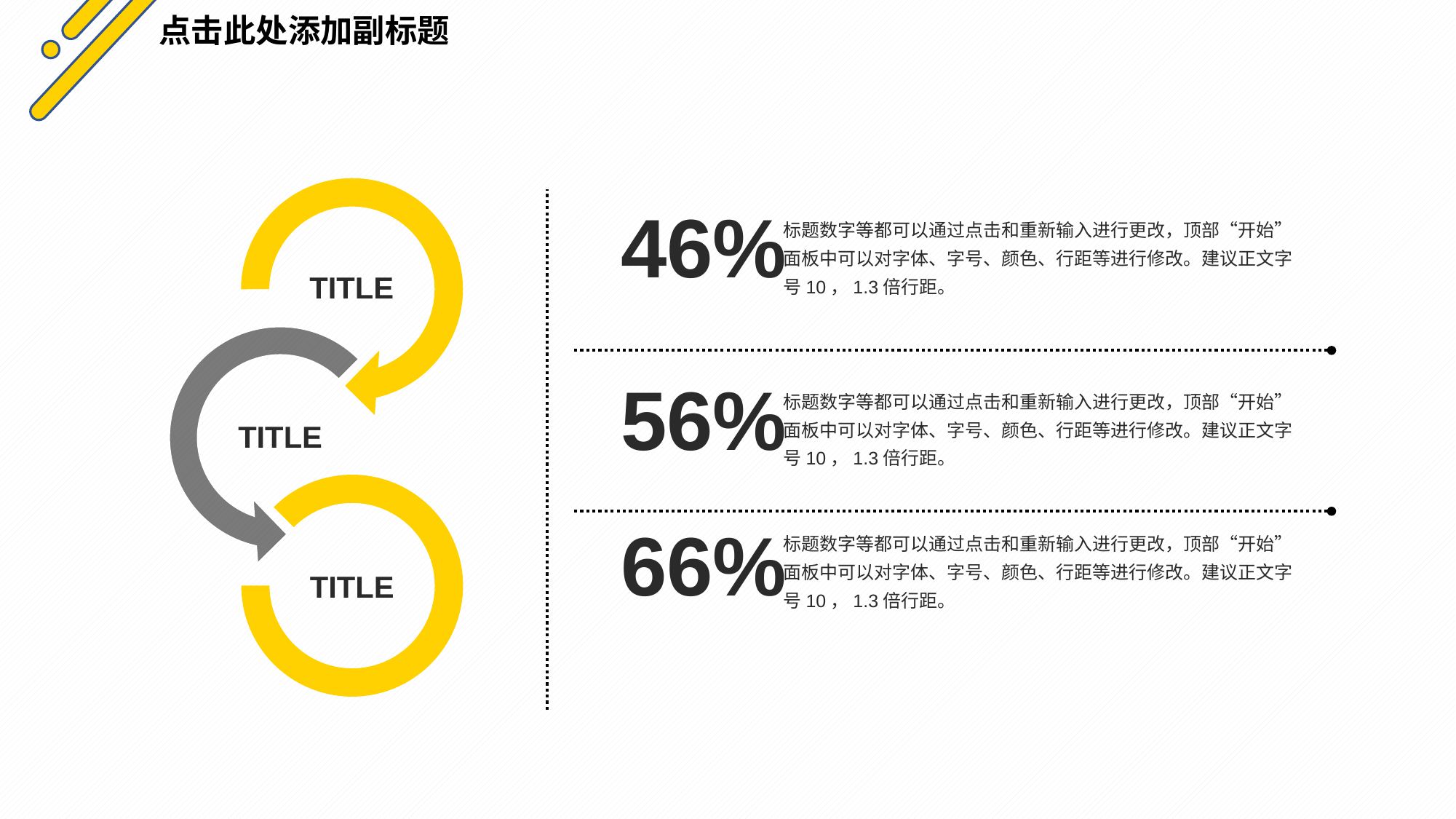

点击此处添加副标题
TITLE
TITLE
TITLE
46%
标题数字等都可以通过点击和重新输入进行更改，顶部“开始”面板中可以对字体、字号、颜色、行距等进行修改。建议正文字号10，1.3倍行距。
56%
标题数字等都可以通过点击和重新输入进行更改，顶部“开始”面板中可以对字体、字号、颜色、行距等进行修改。建议正文字号10，1.3倍行距。
66%
标题数字等都可以通过点击和重新输入进行更改，顶部“开始”面板中可以对字体、字号、颜色、行距等进行修改。建议正文字号10，1.3倍行距。